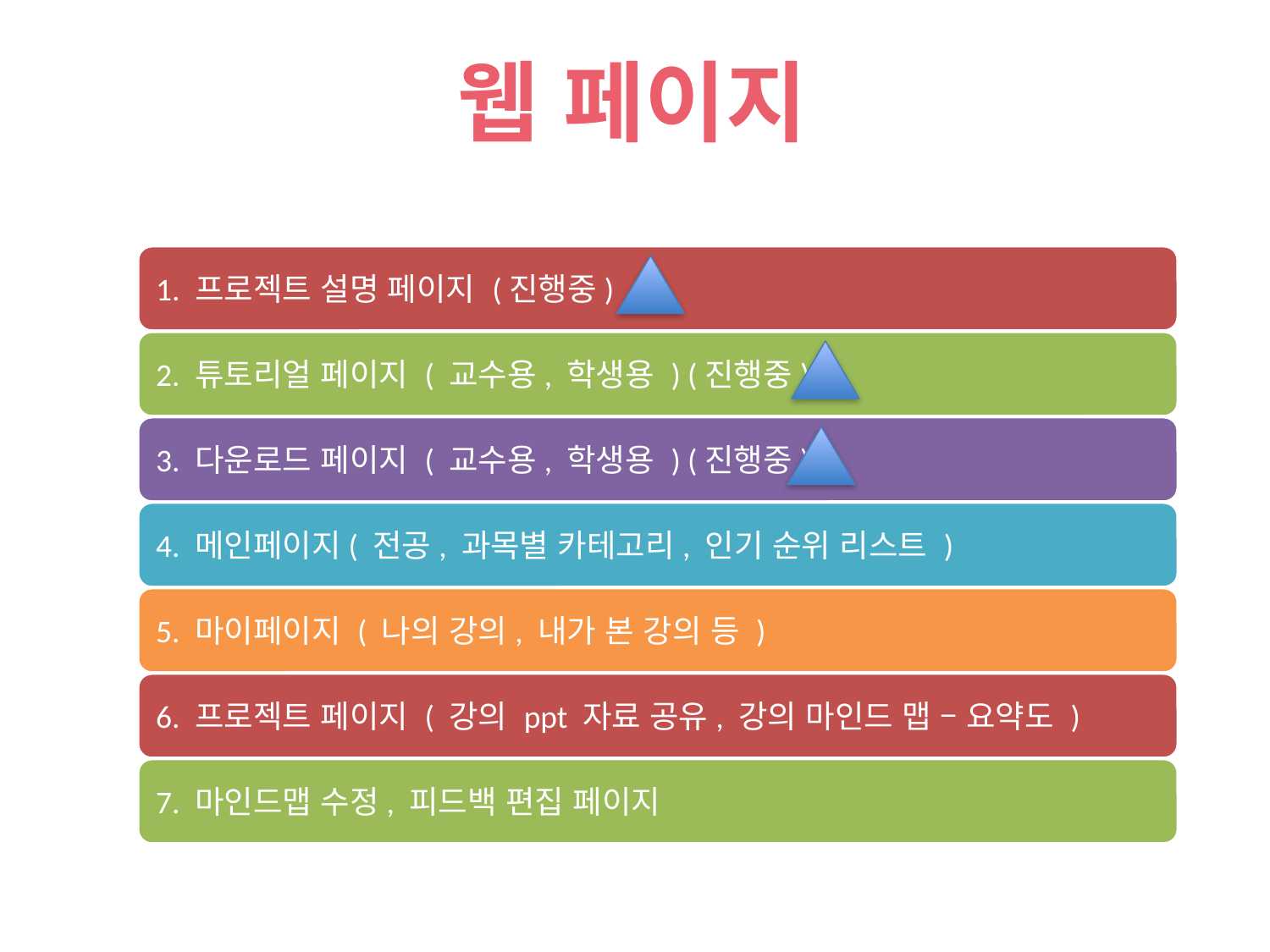

웹 페이지
1. 프로젝트 설명 페이지 (진행중)
2. 튜토리얼 페이지 ( 교수용, 학생용 ) (진행중)
4. 메인페이지( 전공, 과목별 카테고리, 인기 순위 리스트 )
3. 다운로드 페이지 ( 교수용, 학생용 ) (진행중)
7. 마인드맵 수정, 피드백 편집 페이지
5. 마이페이지 ( 나의 강의, 내가 본 강의 등 )
6. 프로젝트 페이지 ( 강의 ppt 자료 공유, 강의 마인드 맵 – 요약도 )